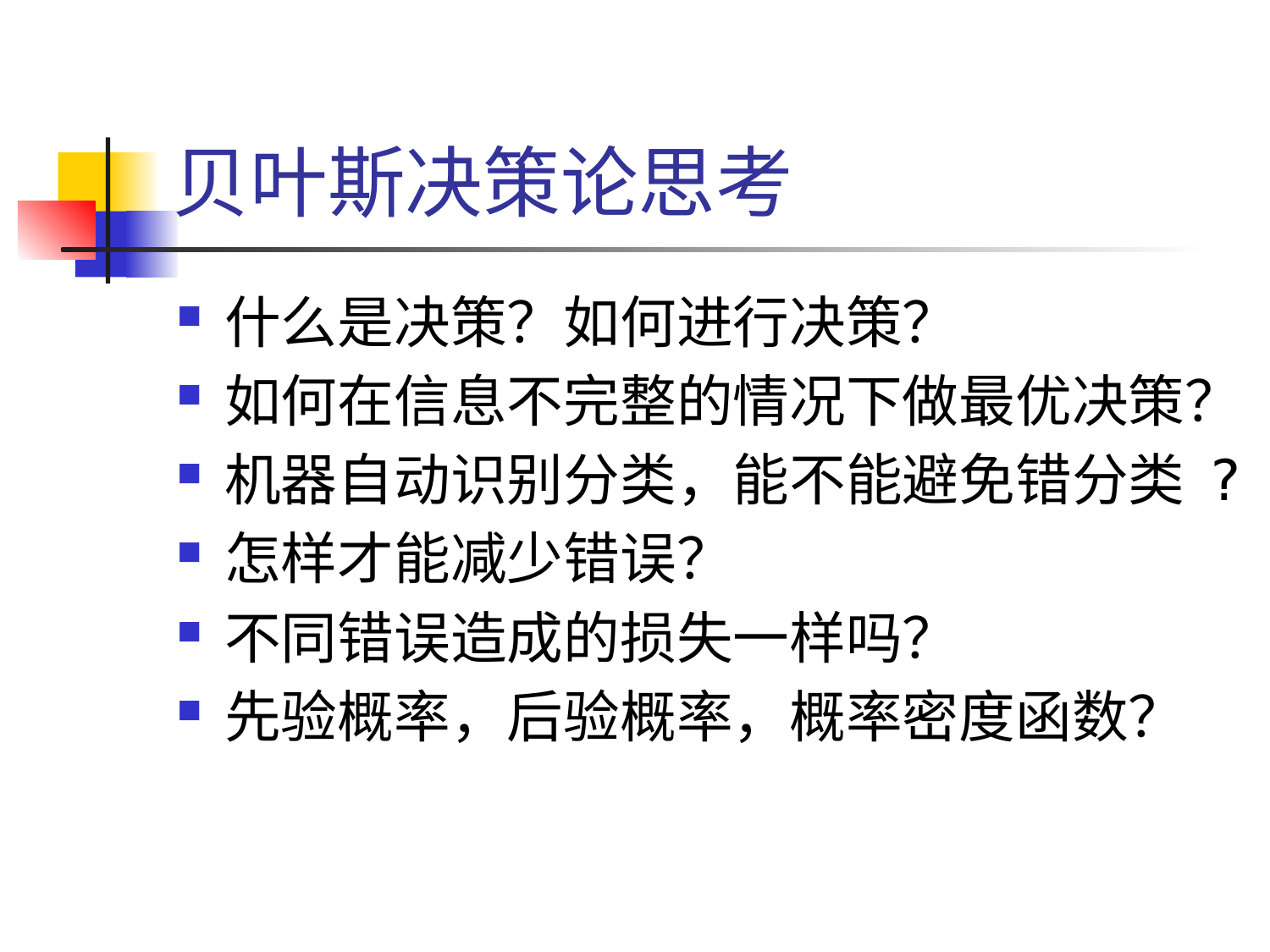

# 贝叶斯决策论思考
什么是决策？如何进行决策？
如何在信息不完整的情况下做最优决策？
机器自动识别分类，能不能避免错分类 ?
怎样才能减少错误？
不同错误造成的损失一样吗？
先验概率，后验概率，概率密度函数？